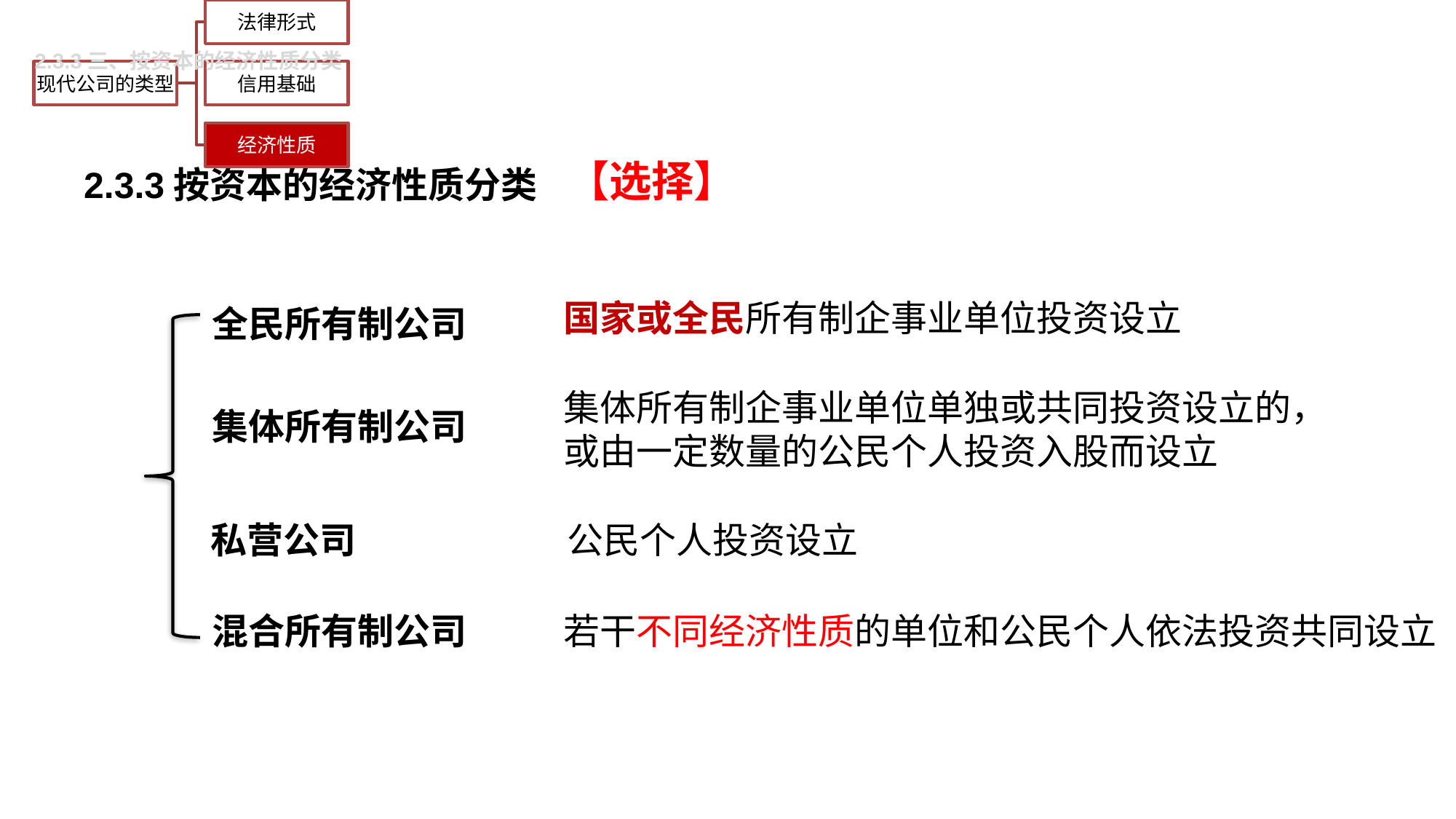

现代公司的类型
法律形式
信用基础
经济性质
2.3.3三、按资本的经济性质分类
2.3.3按资本的经济性质分类
【选择】
国家或全民所有制企事业单位投资设立
全民所有制公司

集体所有制企事业单位单独或共同投资设立的，或由一定数量的公民个人投资入股而设立
集体所有制公司
私营公司
公民个人投资设立
若干不同经济性质的单位和公民个人依法投资共同设立
混合所有制公司